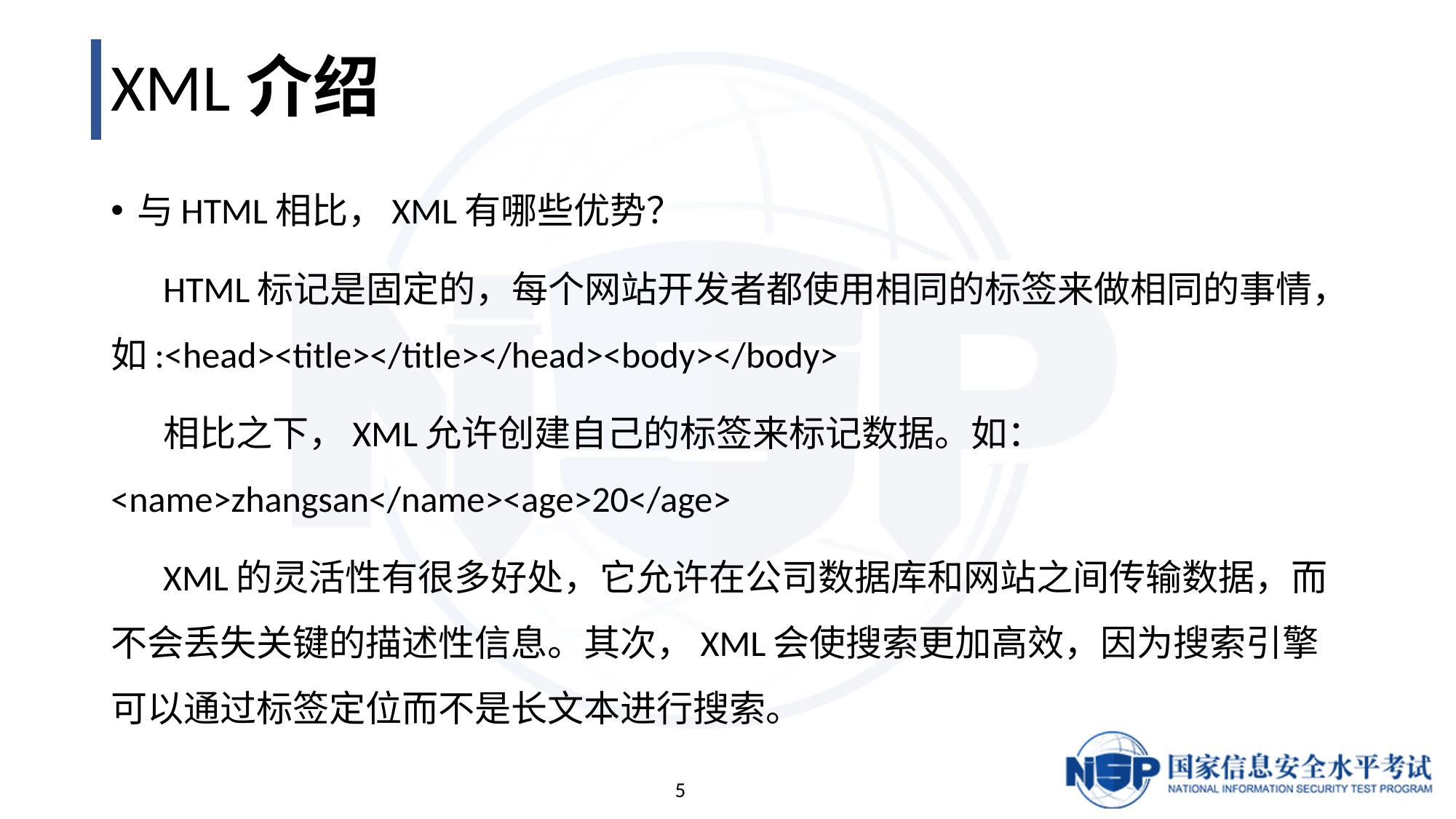

# XML介绍
与HTML相比，XML有哪些优势？
HTML标记是固定的，每个网站开发者都使用相同的标签来做相同的事情，如:<head><title></title></head><body></body>
相比之下，XML允许创建自己的标签来标记数据。如：<name>zhangsan</name><age>20</age>
XML的灵活性有很多好处，它允许在公司数据库和网站之间传输数据，而不会丢失关键的描述性信息。其次，XML会使搜索更加高效，因为搜索引擎可以通过标签定位而不是长文本进行搜索。